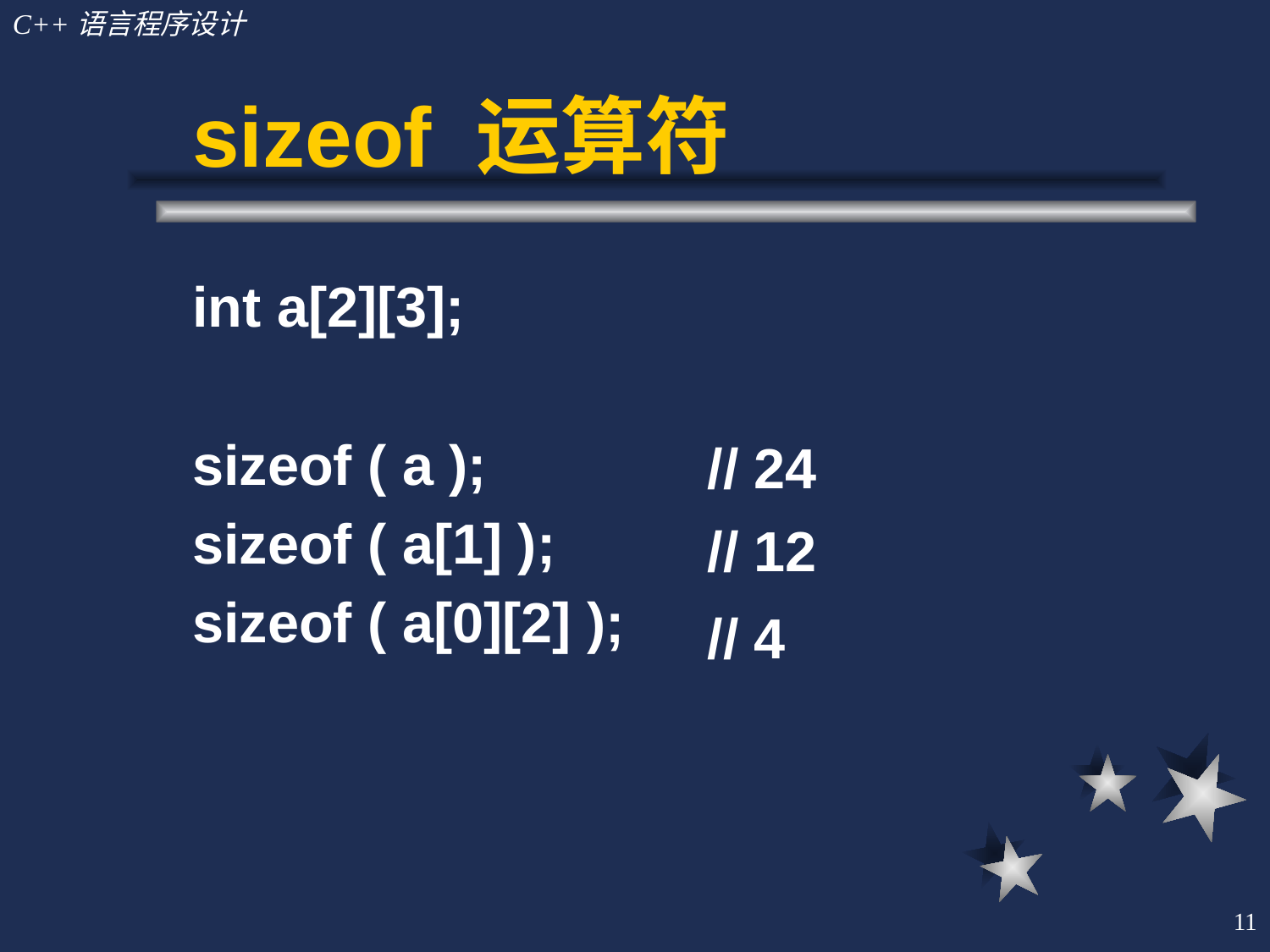

# sizeof 运算符
int a[2][3];

sizeof ( a );
sizeof ( a[1] );
sizeof ( a[0][2] );

// 24
// 12
// 4
11